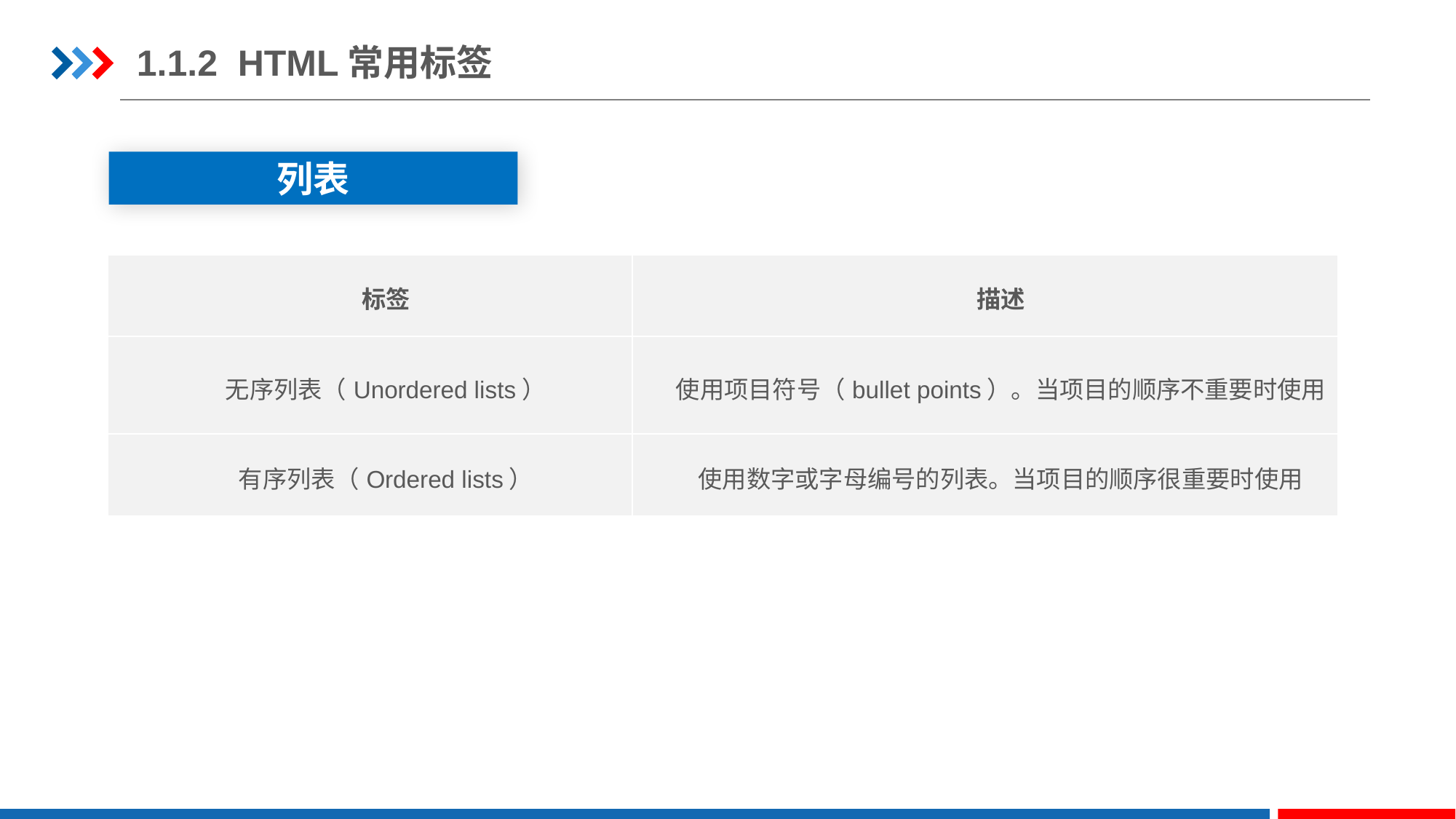

1.1.2  HTML常用标签
列表
| 标签 | 描述 |
| --- | --- |
| 无序列表（Unordered lists） | 使用项目符号（bullet points）。当项目的顺序不重要时使用 |
| 有序列表（Ordered lists） | 使用数字或字母编号的列表。当项目的顺序很重要时使用 |